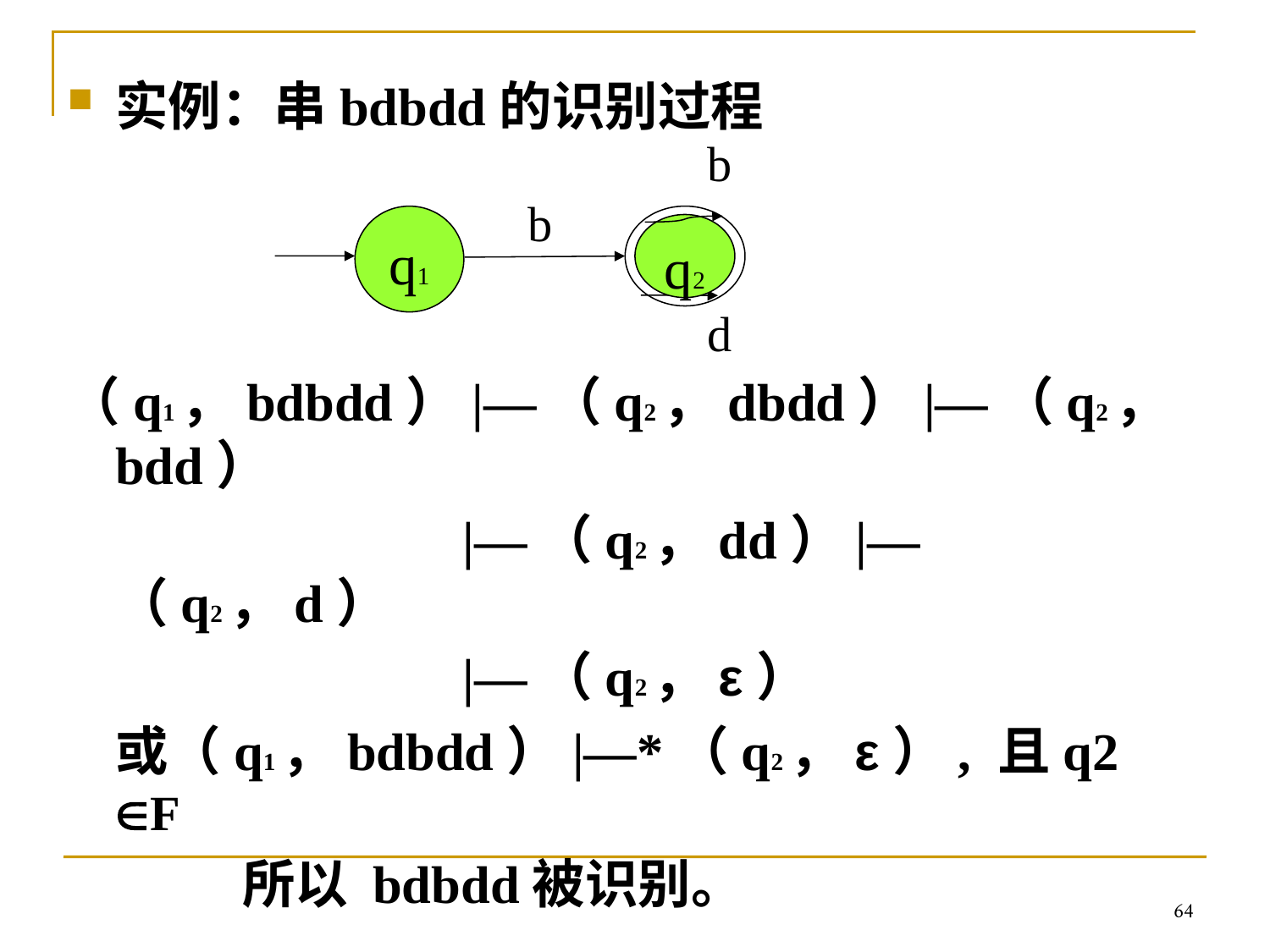

实例：串bdbdd的识别过程

（q1，bdbdd）|—（q2，dbdd）|—（q2，bdd）
			       |—（q2，dd）|—（q2，d）
			       |—（q2，ε）
	或（q1，bdbdd）|—*（q2，ε）, 且q2 ∈F
		所以 bdbdd被识别。
b
b
q1
q2

d

64